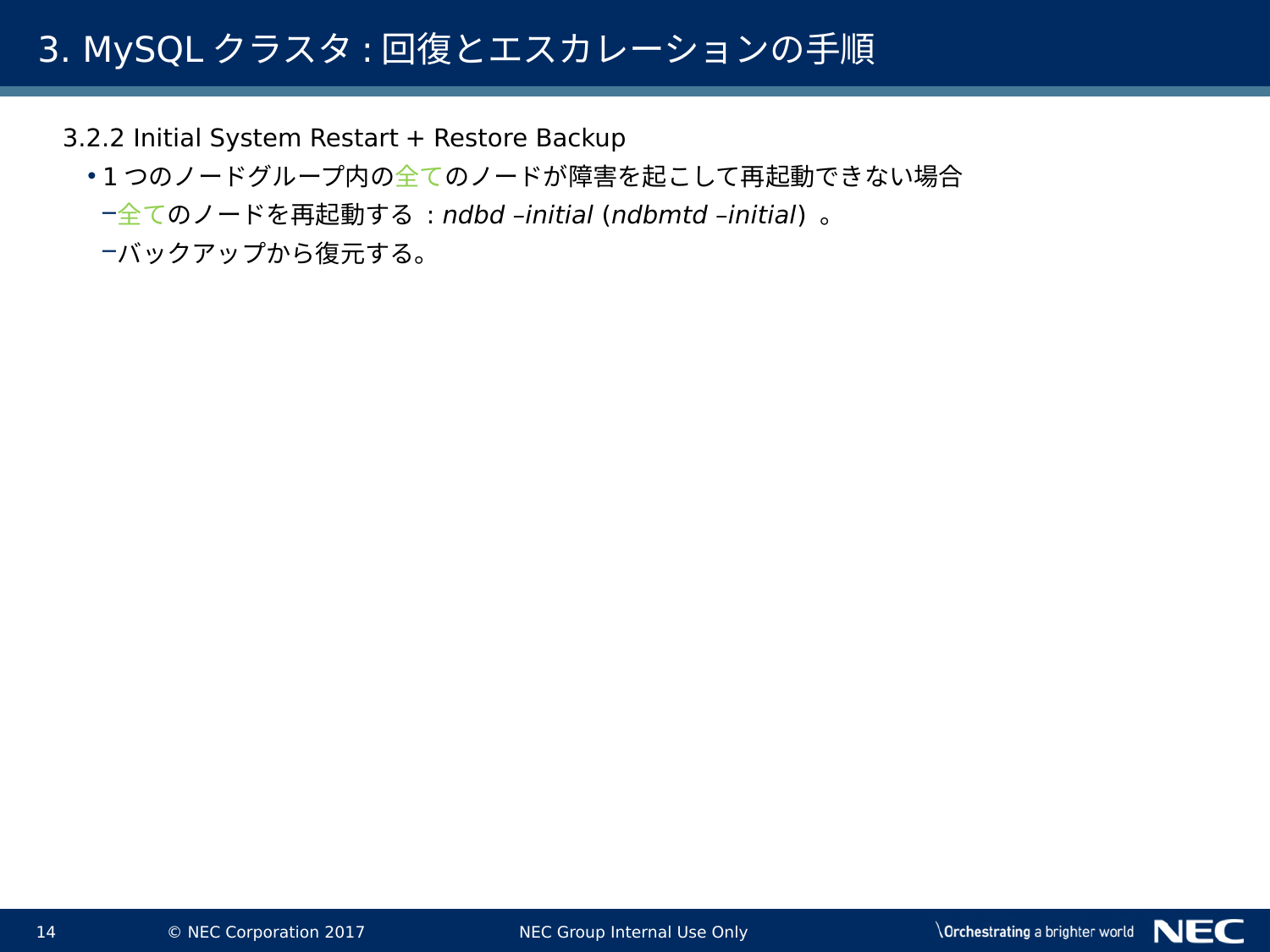

# 3. MySQLクラスタ:回復とエスカレーションの手順
3.2.2 Initial System Restart + Restore Backup
1つのノードグループ内の全てのノードが障害を起こして再起動できない場合
全てのノードを再起動する : ndbd –initial (ndbmtd –initial) 。
バックアップから復元する。